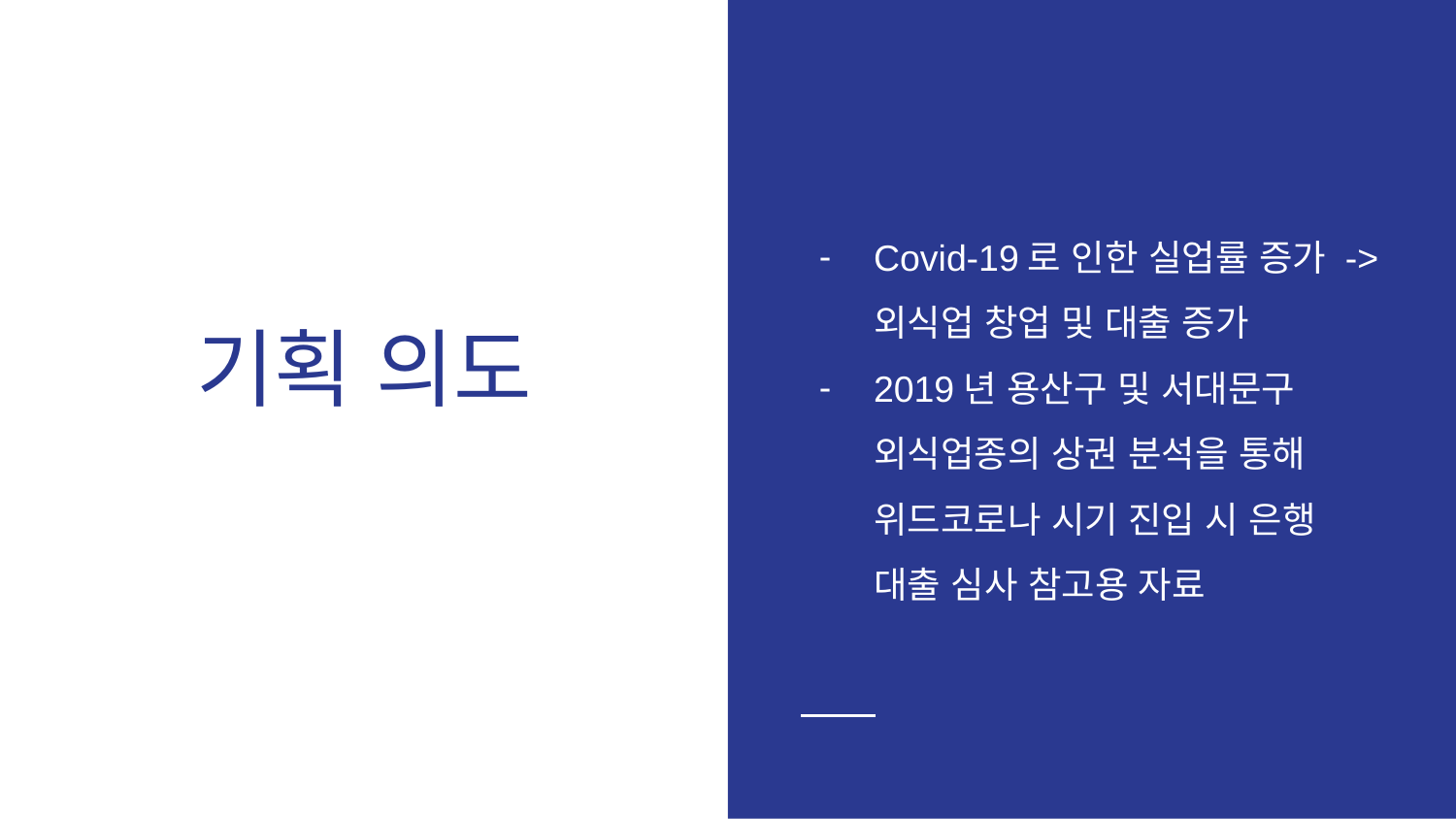

Covid-19로 인한 실업률 증가 -> 외식업 창업 및 대출 증가
2019년 용산구 및 서대문구 외식업종의 상권 분석을 통해 위드코로나 시기 진입 시 은행 대출 심사 참고용 자료
# 기획 의도